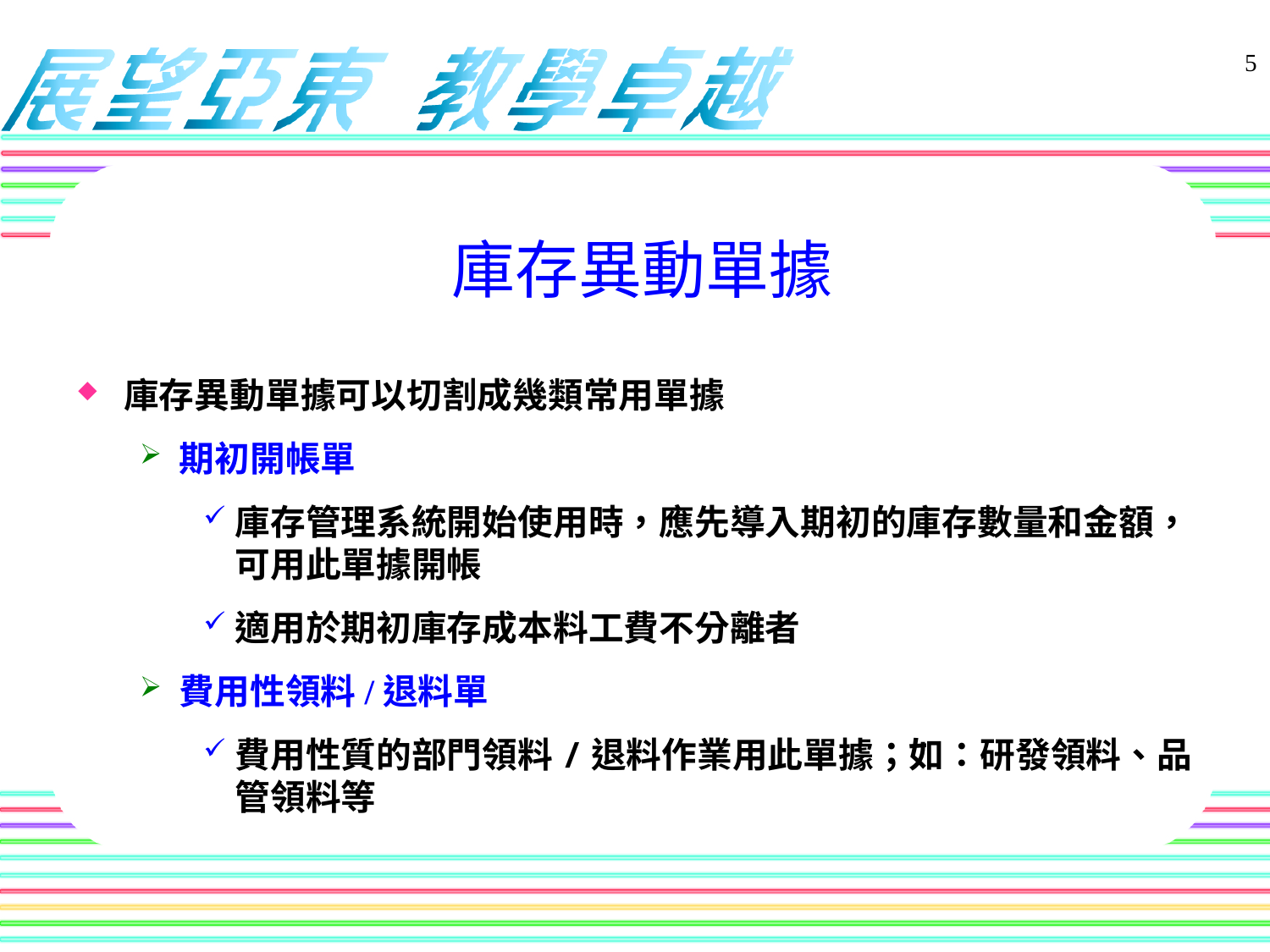

5
庫存異動單據
庫存異動單據可以切割成幾類常用單據
期初開帳單
庫存管理系統開始使用時，應先導入期初的庫存數量和金額，可用此單據開帳
適用於期初庫存成本料工費不分離者
費用性領料/退料單
費用性質的部門領料/退料作業用此單據；如：研發領料、品管領料等